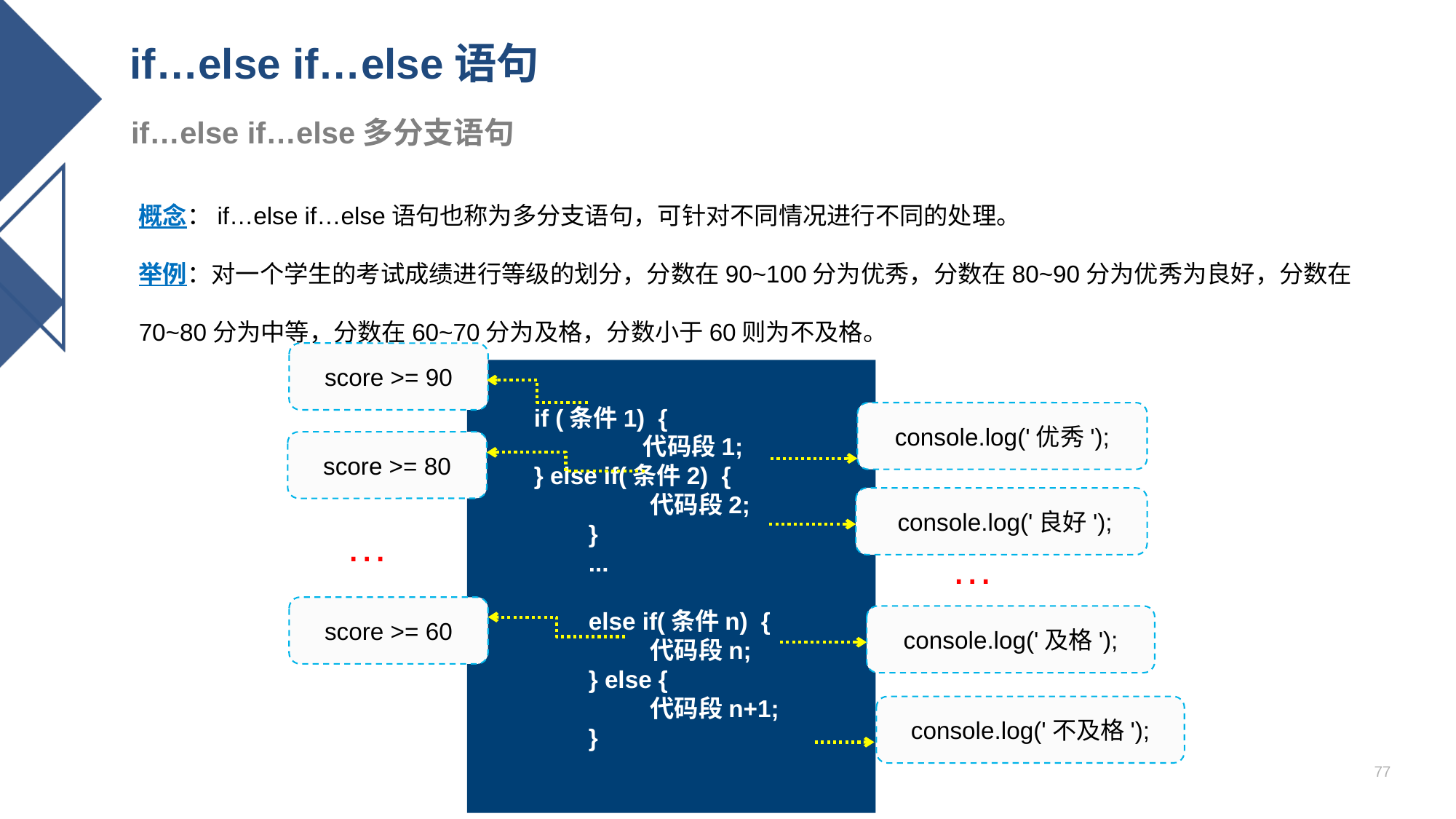

# if…else if…else语句
if…else if…else多分支语句
概念：if…else if…else语句也称为多分支语句，可针对不同情况进行不同的处理。
举例：对一个学生的考试成绩进行等级的划分，分数在90~100分为优秀，分数在80~90分为优秀为良好，分数在70~80分为中等，分数在60~70分为及格，分数小于60则为不及格。
score >= 90

if (条件1)  {
	代码段1;
} else if(条件2)  {
	    代码段2;
}
...

else if(条件n)  {
	    代码段n;
} else {
	    代码段n+1;
}
console.log('优秀');
score >= 80
 console.log('良好');
…
…
score >= 60
console.log('及格');
console.log('不及格');
77